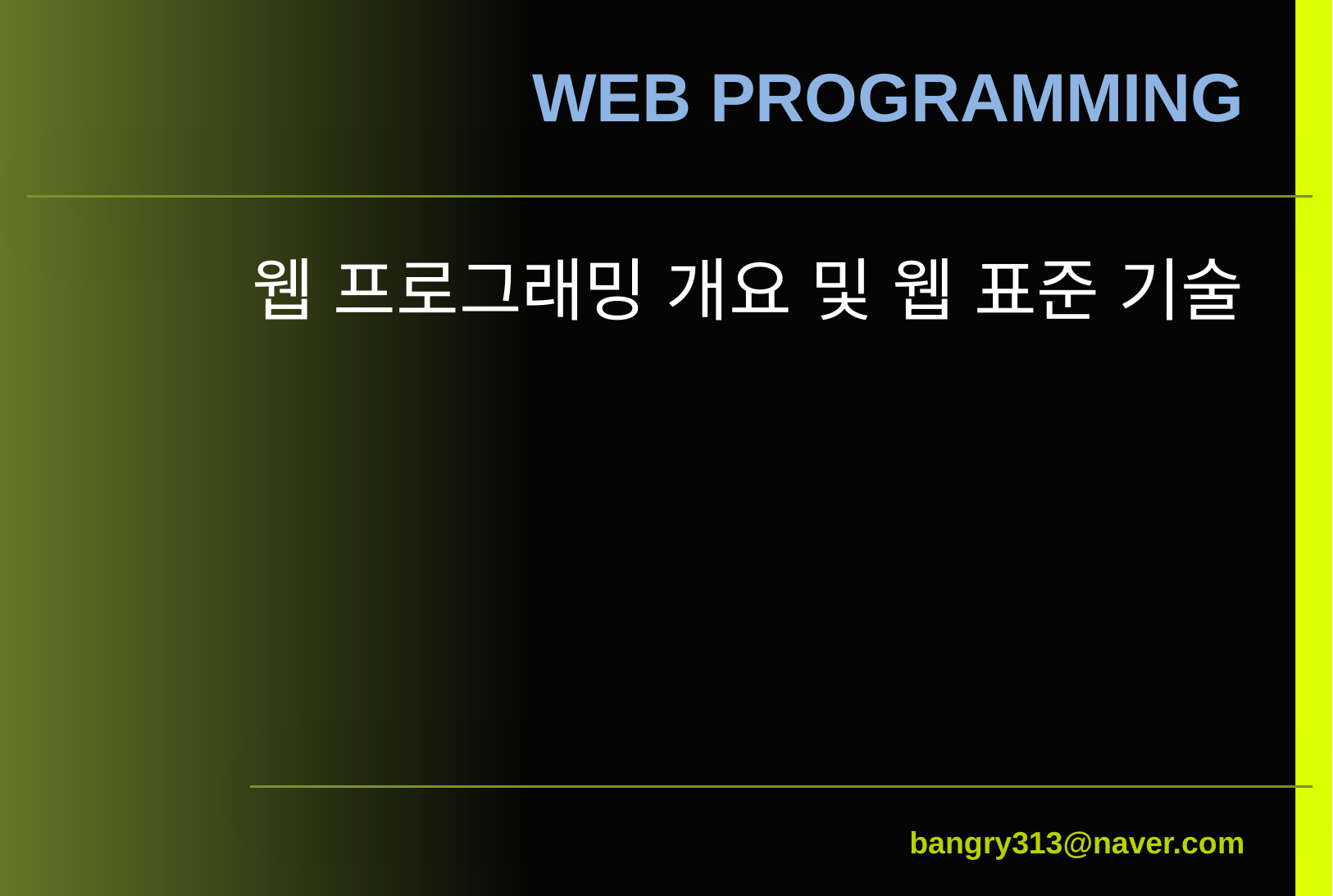

# 웹 프로그래밍 개요 및 웹 표준 기술